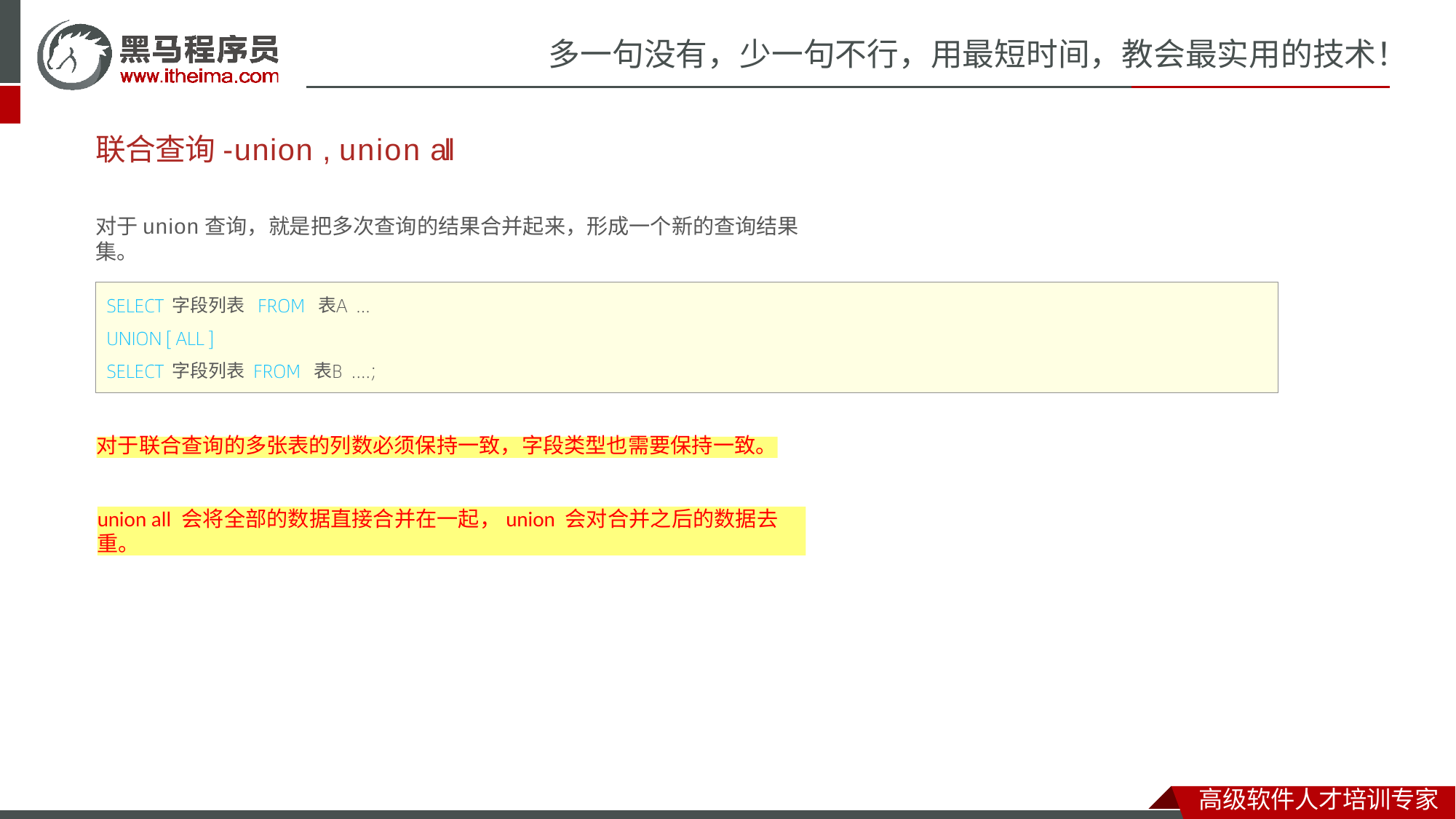

# 多一句没有，少一句不行，用最短时间，教会最实用的技术！

联合查询-union , union all

对于union查询，就是把多次查询的结果合并起来，形成一个新的查询结果集。

字段列表
表

字段列表
表
对于联合查询的多张表的列数必须保持一致，字段类型也需要保持一致。
union all 会将全部的数据直接合并在一起，union 会对合并之后的数据去重。
高级软件人才培训专家